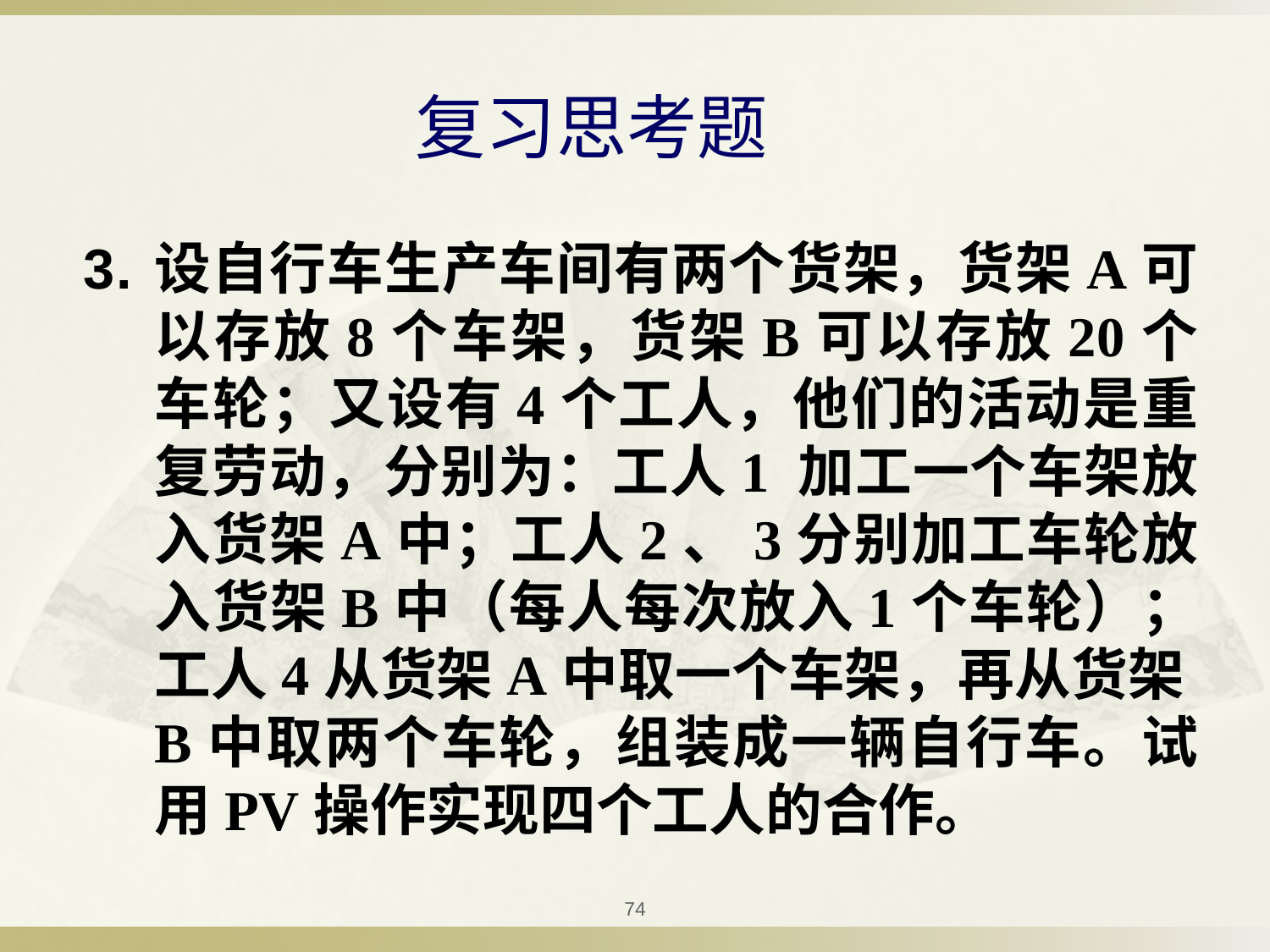

复习思考题
设自行车生产车间有两个货架，货架A可以存放8个车架，货架B可以存放20个车轮；又设有4个工人，他们的活动是重复劳动，分别为：工人1 加工一个车架放入货架A中；工人2、3分别加工车轮放入货架B中（每人每次放入1个车轮）；工人4从货架A中取一个车架，再从货架B中取两个车轮，组装成一辆自行车。试用PV操作实现四个工人的合作。
74